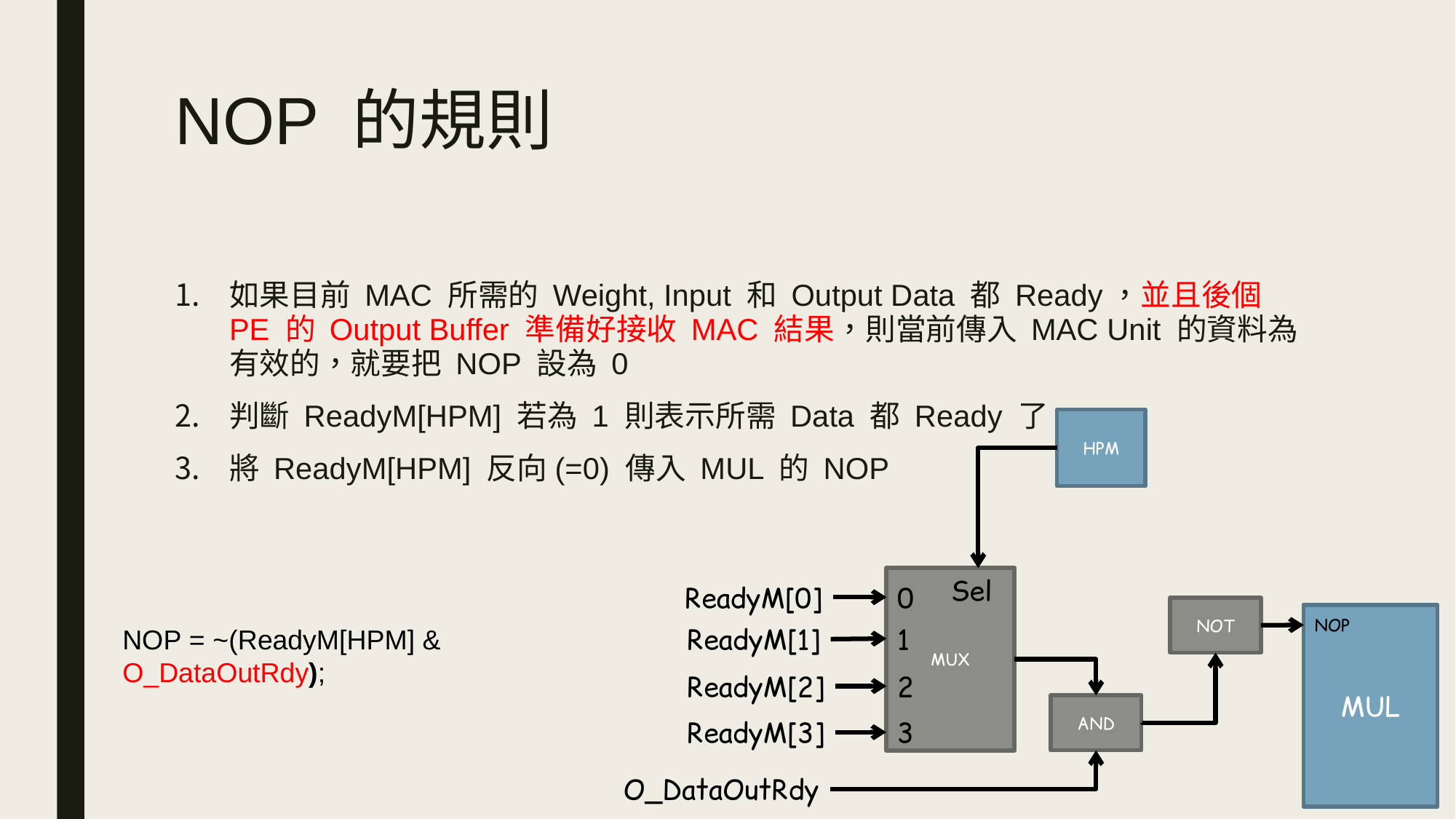

# NOP 的規則
如果目前 MAC 所需的 Weight, Input 和 Output Data 都 Ready，並且後個 PE 的 Output Buffer 準備好接收 MAC 結果，則當前傳入 MAC Unit 的資料為有效的，就要把 NOP 設為 0
判斷 ReadyM[HPM] 若為 1 則表示所需 Data 都 Ready 了
將 ReadyM[HPM] 反向(=0) 傳入 MUL 的 NOP
HPM
MUX
Sel
ReadyM[0]
0
NOT
MUL
NOP
NOP = ~(ReadyM[HPM] & O_DataOutRdy);
1
ReadyM[1]
2
ReadyM[2]
AND
3
ReadyM[3]
O_DataOutRdy